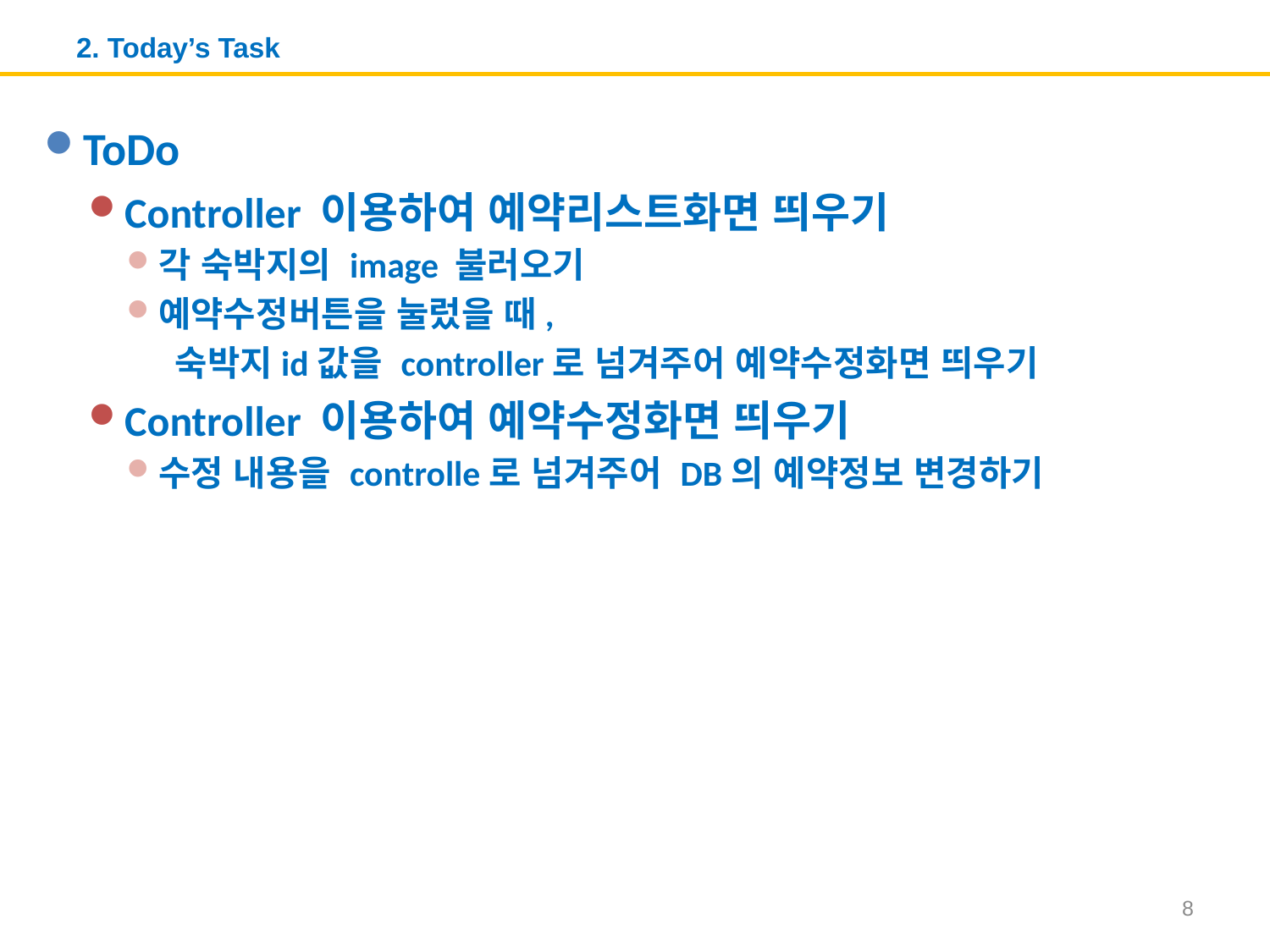

# 2. Today’s Task
ToDo
Controller 이용하여 예약리스트화면 띄우기
각 숙박지의 image 불러오기
예약수정버튼을 눌렀을 때,
    숙박지id값을 controller로 넘겨주어 예약수정화면 띄우기
Controller 이용하여 예약수정화면 띄우기
수정 내용을 controlle로 넘겨주어 DB의 예약정보 변경하기

8